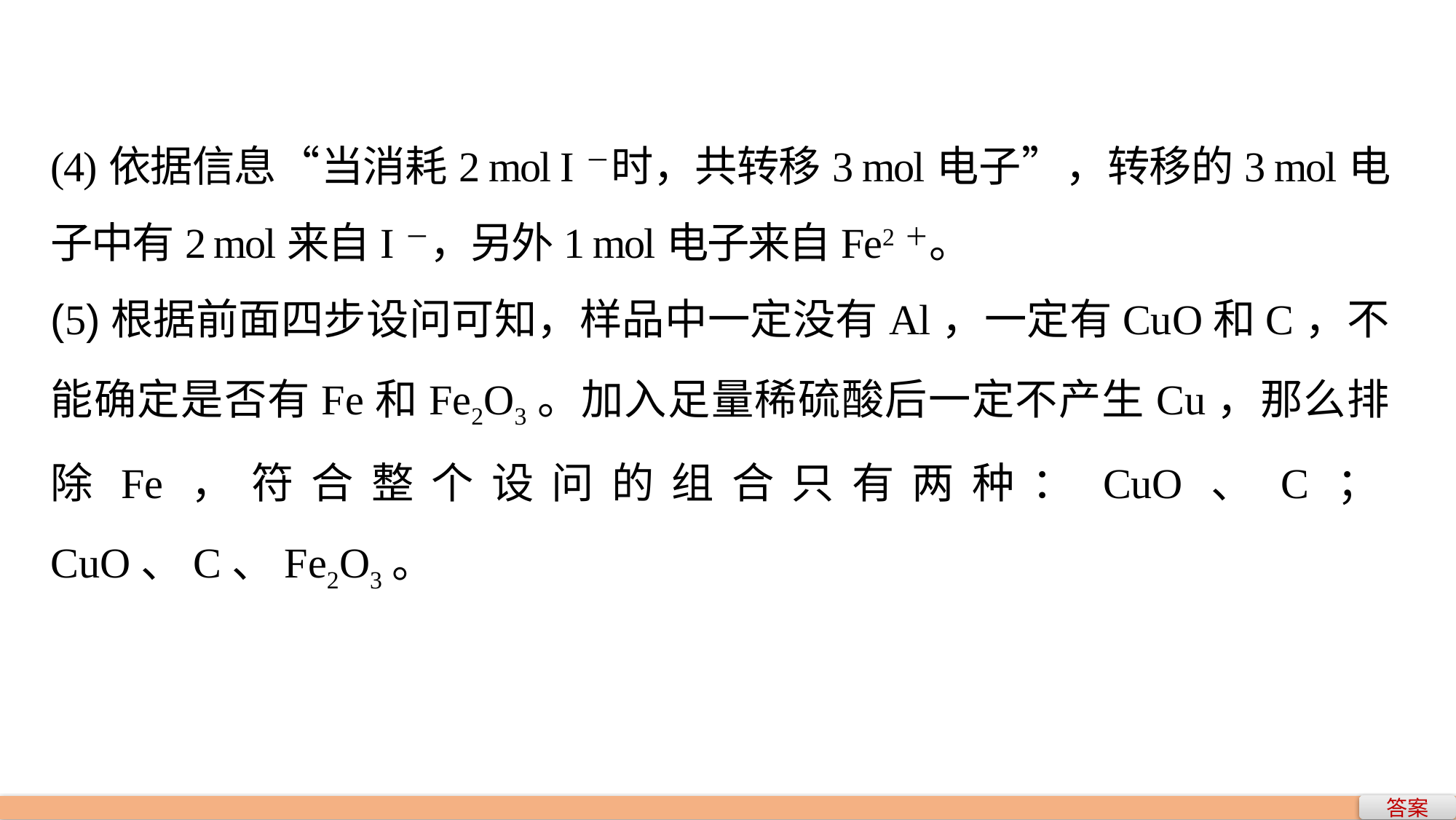

(4)依据信息“当消耗2 mol I－时，共转移3 mol电子”，转移的3 mol电子中有2 mol来自I－，另外1 mol电子来自Fe2＋。
(5)根据前面四步设问可知，样品中一定没有Al，一定有CuO和C，不能确定是否有Fe和Fe2O3。加入足量稀硫酸后一定不产生Cu，那么排除Fe，符合整个设问的组合只有两种：CuO、C；CuO、C、Fe2O3。
答案